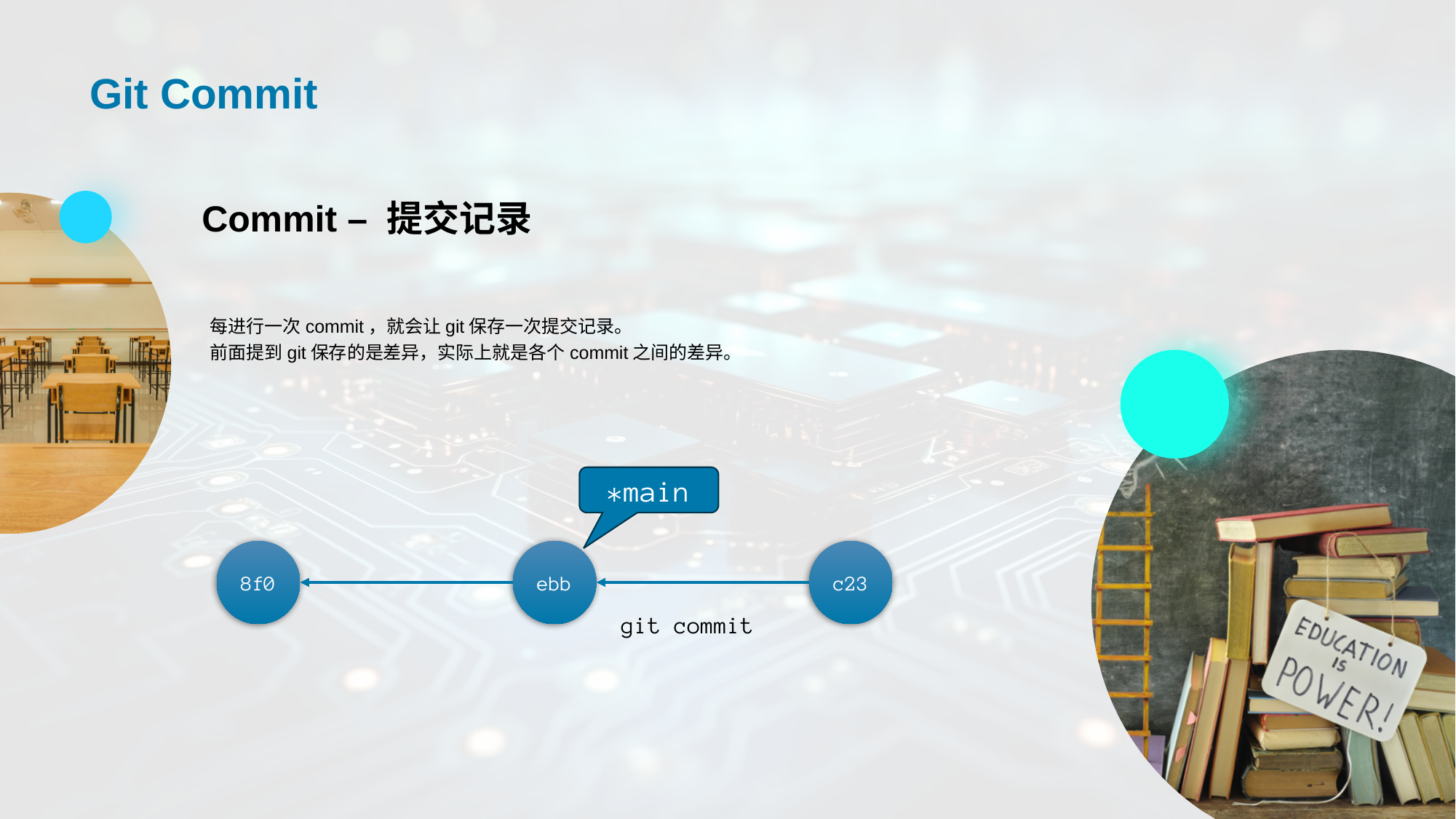

# Git Commit
Commit – 提交记录

每进行一次commit，就会让git保存一次提交记录。
前面提到git保存的是差异，实际上就是各个commit之间的差异。

*main
8f0
ebb
c23
git commit